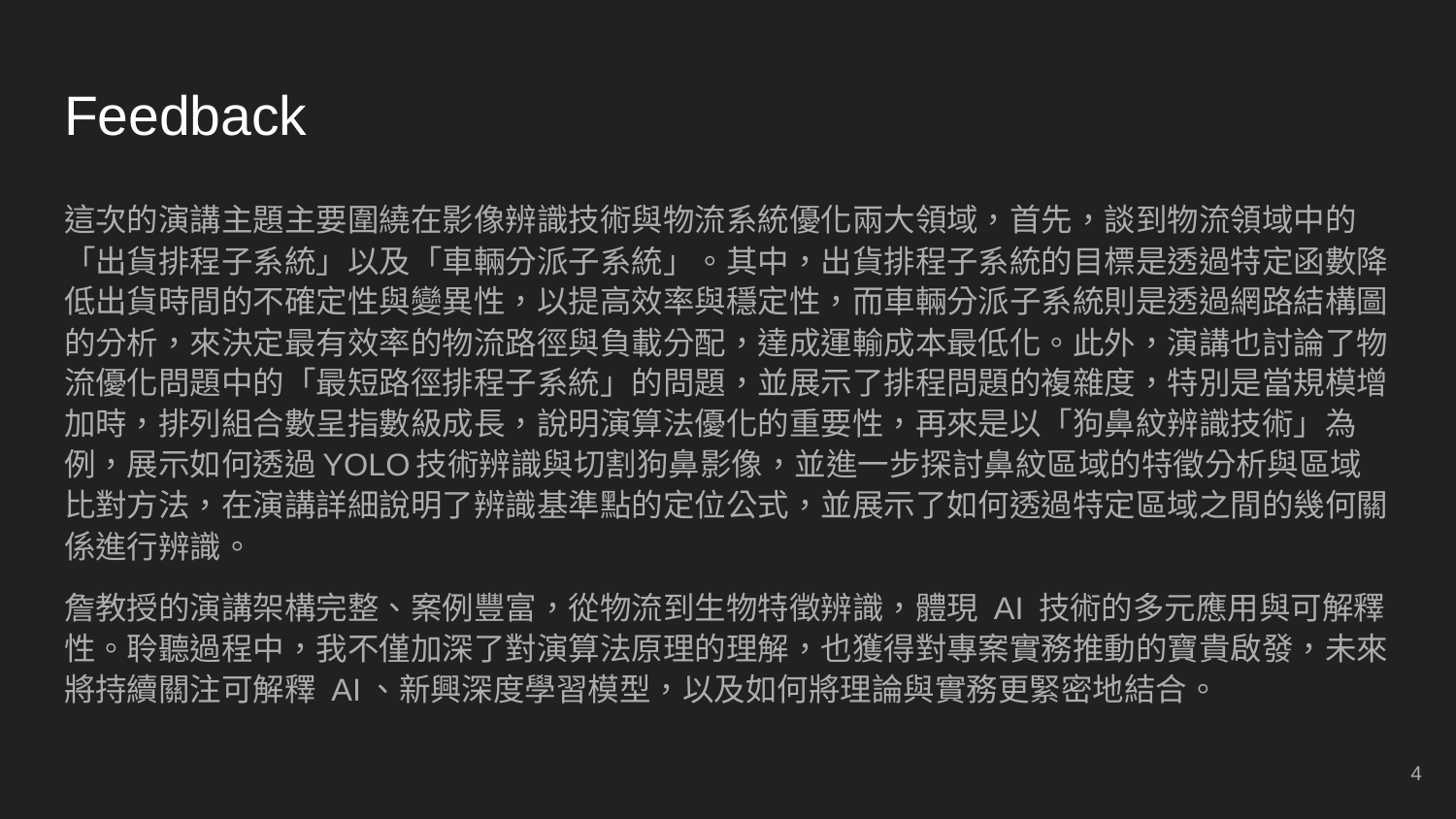

# Feedback
這次的演講主題主要圍繞在影像辨識技術與物流系統優化兩大領域，首先，談到物流領域中的「出貨排程子系統」以及「車輛分派子系統」。其中，出貨排程子系統的目標是透過特定函數降低出貨時間的不確定性與變異性，以提高效率與穩定性，而車輛分派子系統則是透過網路結構圖的分析，來決定最有效率的物流路徑與負載分配，達成運輸成本最低化。此外，演講也討論了物流優化問題中的「最短路徑排程子系統」的問題，並展示了排程問題的複雜度，特別是當規模增加時，排列組合數呈指數級成長，說明演算法優化的重要性，再來是以「狗鼻紋辨識技術」為例，展示如何透過YOLO技術辨識與切割狗鼻影像，並進一步探討鼻紋區域的特徵分析與區域比對方法，在演講詳細說明了辨識基準點的定位公式，並展示了如何透過特定區域之間的幾何關係進行辨識。
詹教授的演講架構完整、案例豐富，從物流到生物特徵辨識，體現 AI 技術的多元應用與可解釋性。聆聽過程中，我不僅加深了對演算法原理的理解，也獲得對專案實務推動的寶貴啟發，未來將持續關注可解釋 AI、新興深度學習模型，以及如何將理論與實務更緊密地結合。
4